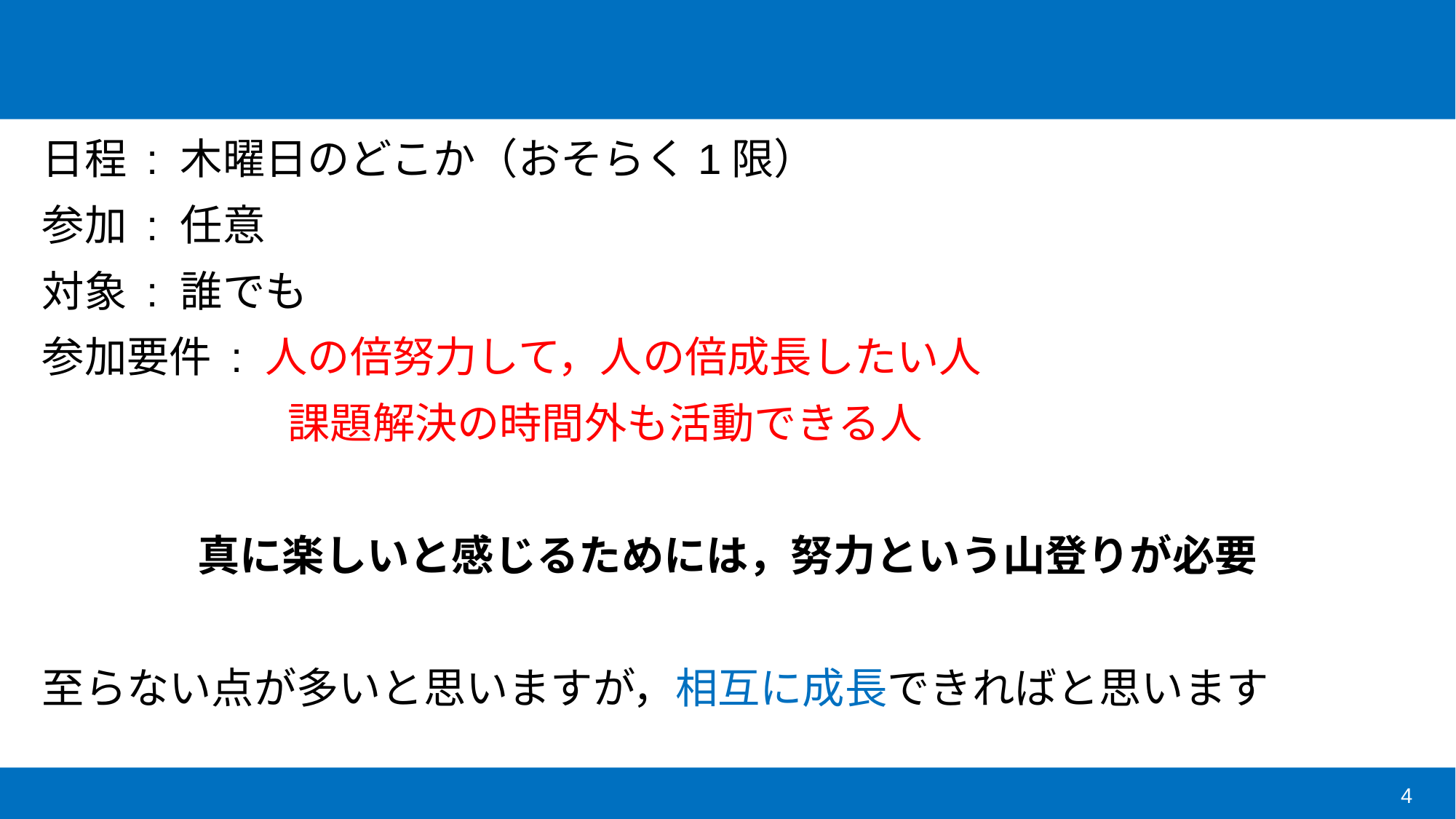

#
日程 : 木曜日のどこか（おそらく1限）
参加 : 任意
対象 : 誰でも
参加要件 : 人の倍努力して，人の倍成長したい人
	　　　 課題解決の時間外も活動できる人

真に楽しいと感じるためには，努力という山登りが必要

至らない点が多いと思いますが，相互に成長できればと思います
4